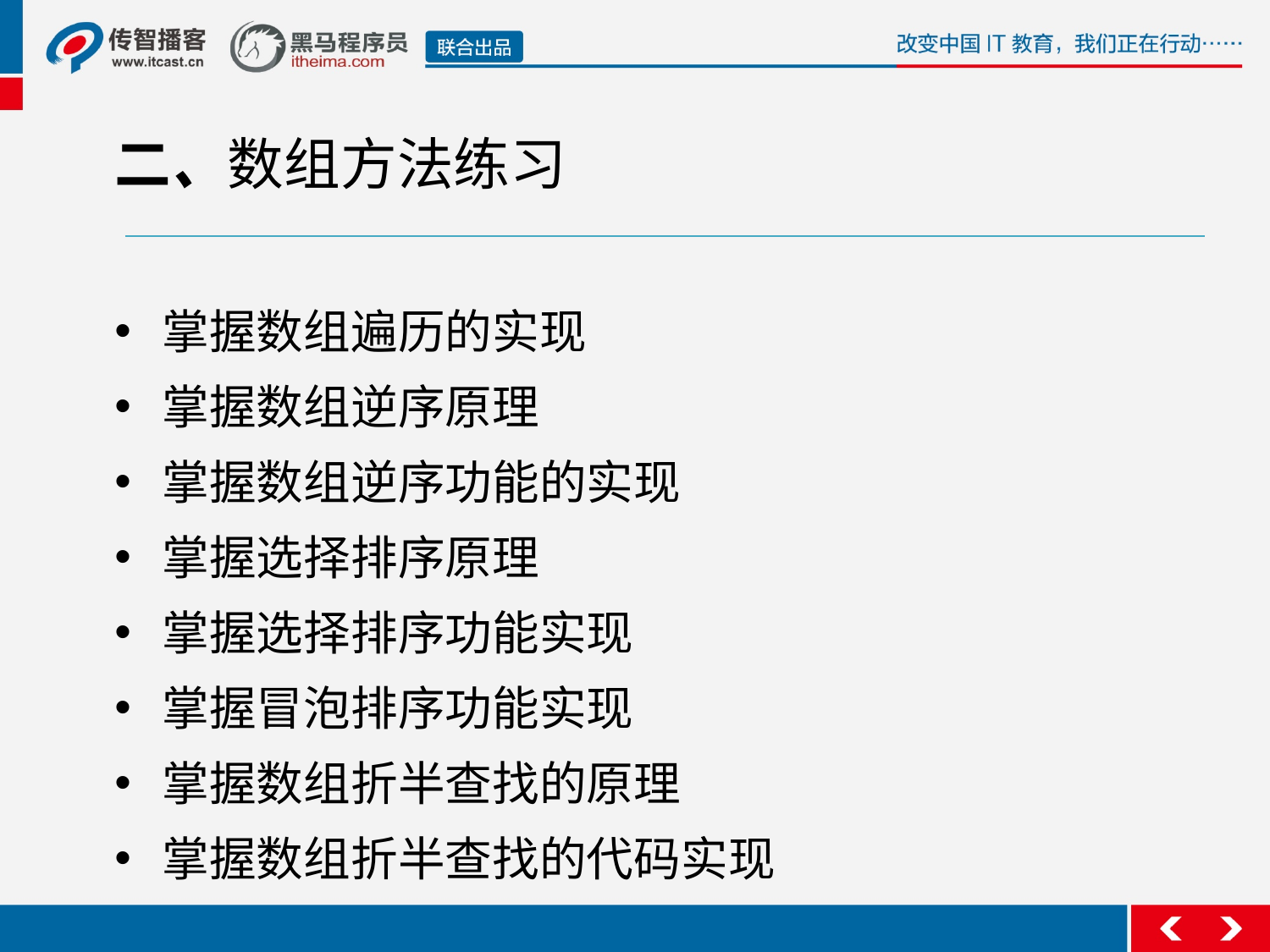

二、数组方法练习
掌握数组遍历的实现
掌握数组逆序原理
掌握数组逆序功能的实现
掌握选择排序原理
掌握选择排序功能实现
掌握冒泡排序功能实现
掌握数组折半查找的原理
掌握数组折半查找的代码实现